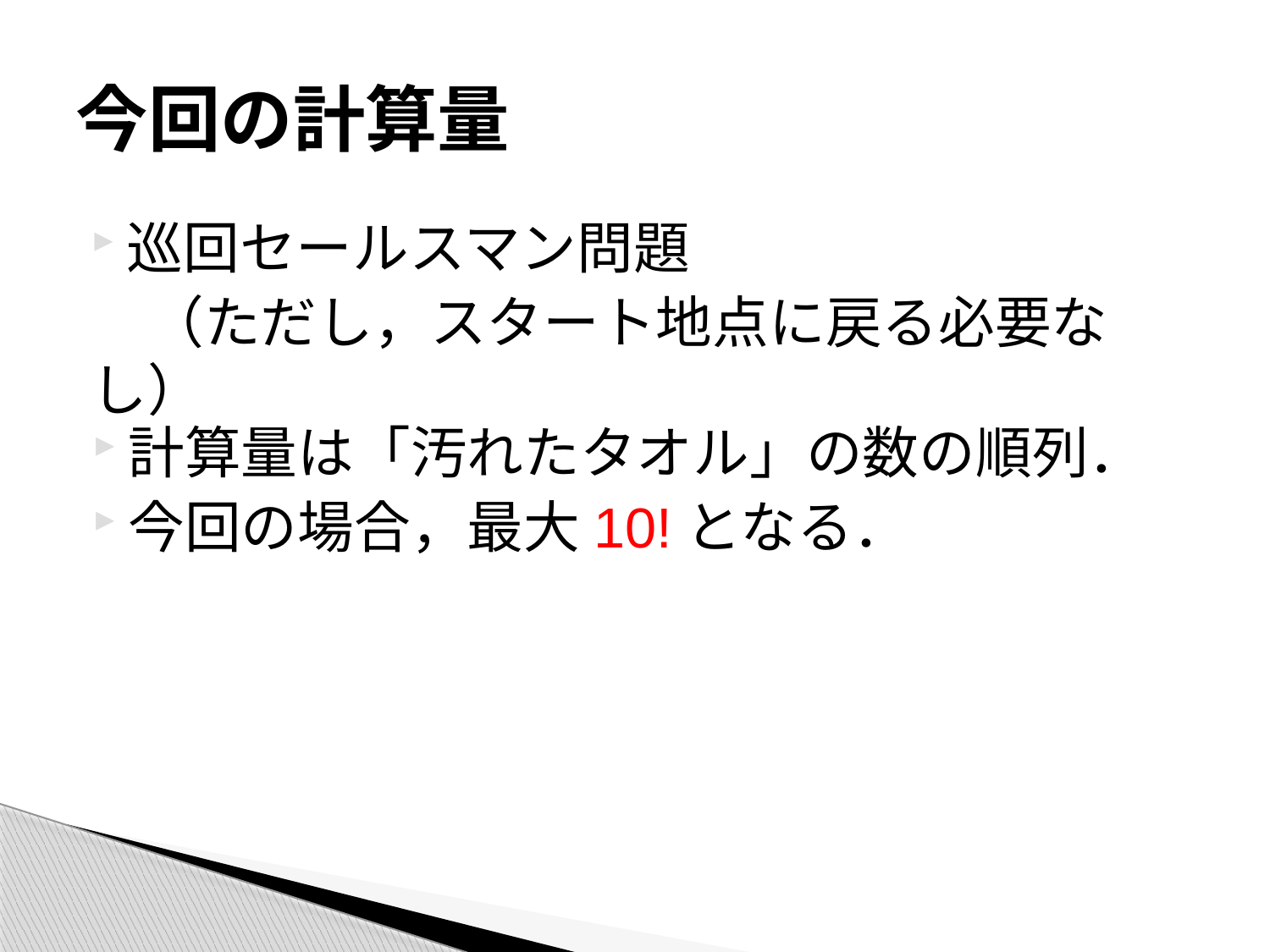

# 今回の計算量
巡回セールスマン問題
　（ただし，スタート地点に戻る必要なし）
計算量は「汚れたタオル」の数の順列．
今回の場合，最大10!となる．